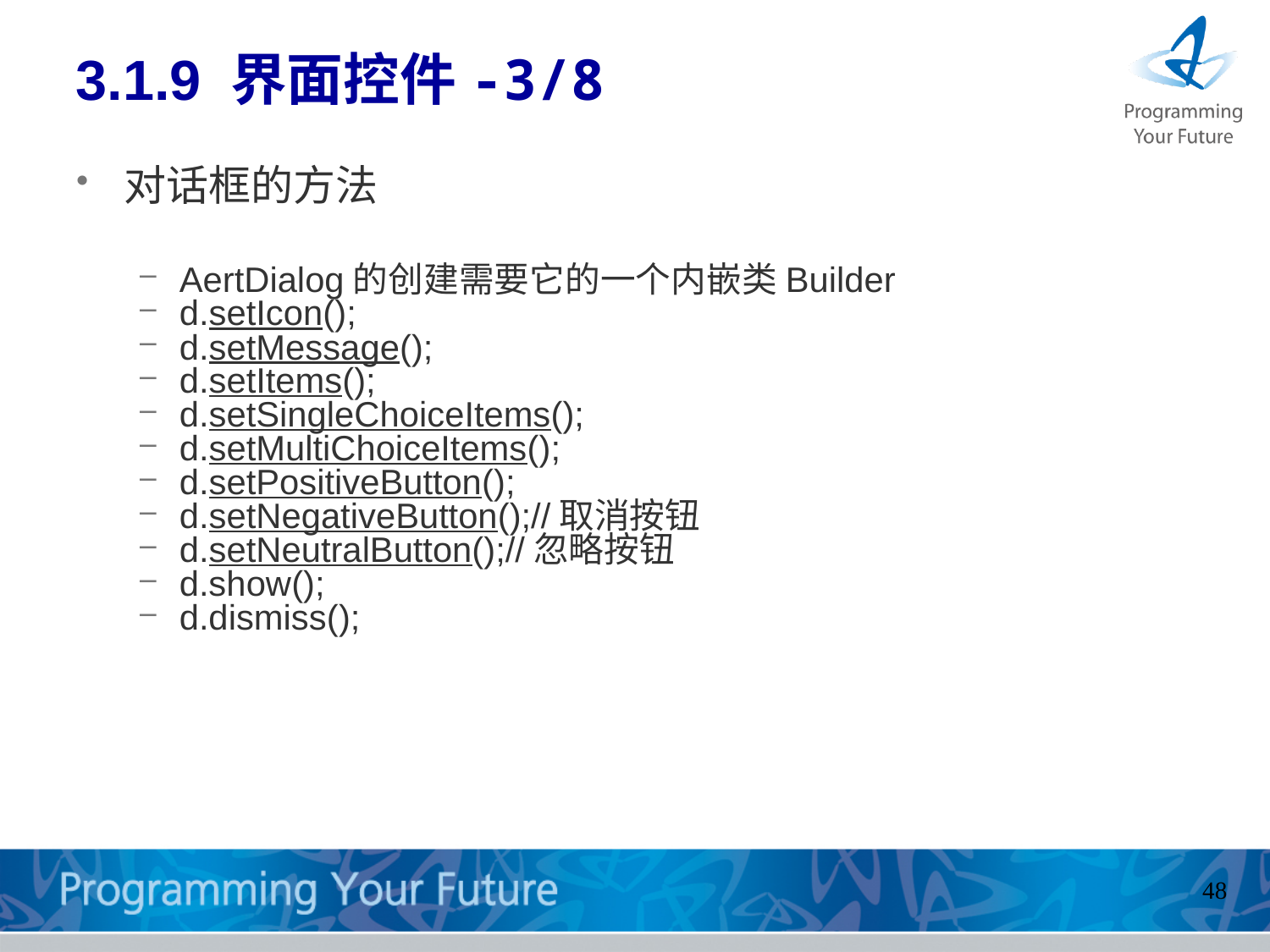

3.1.9 界面控件-3/8
对话框的方法

AertDialog的创建需要它的一个内嵌类Builder
d.setIcon();
d.setMessage();
d.setItems();
d.setSingleChoiceItems();
d.setMultiChoiceItems();
d.setPositiveButton();
d.setNegativeButton();//取消按钮
d.setNeutralButton();//忽略按钮
d.show();
d.dismiss();